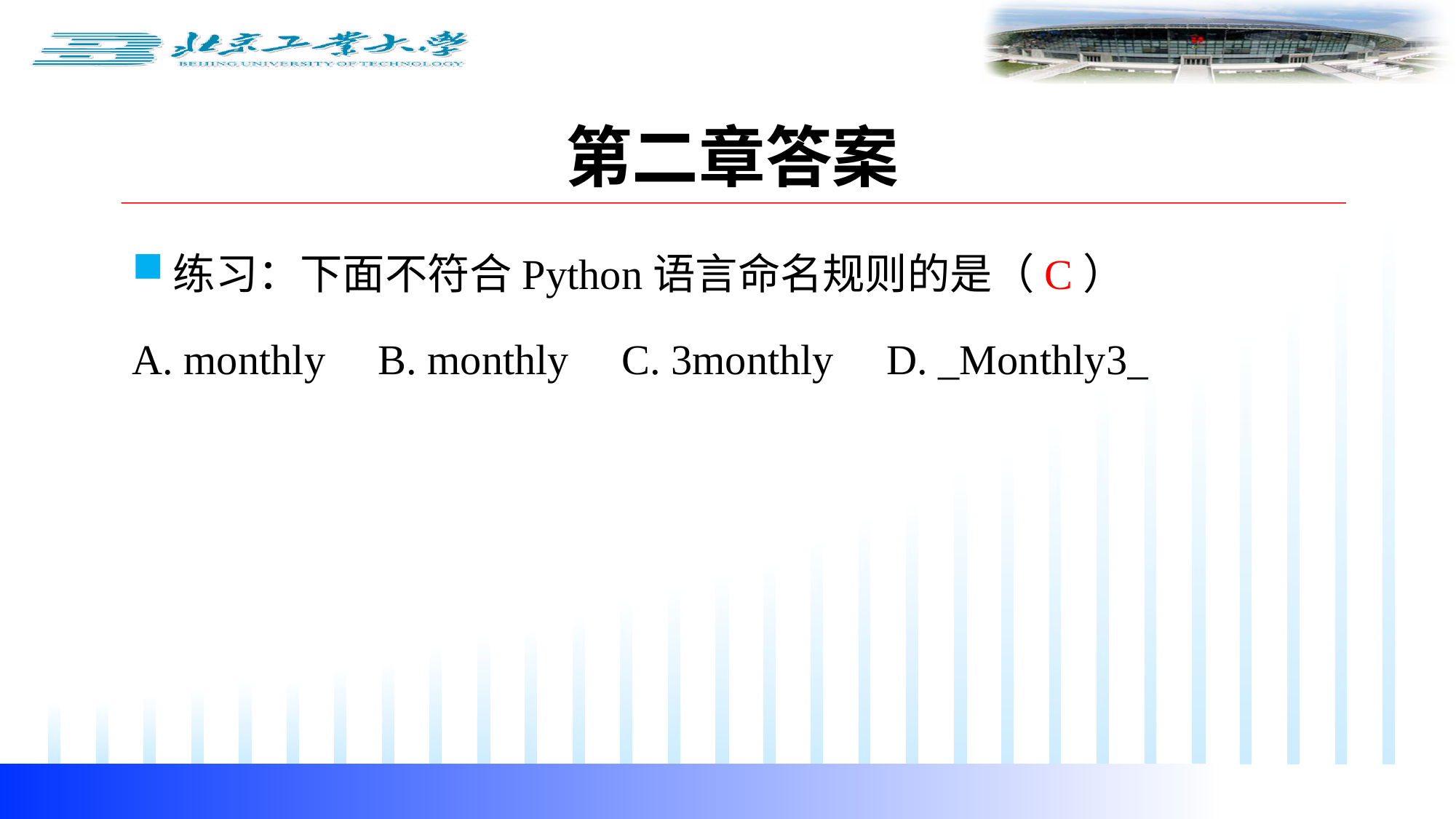

第二章答案
练习：下面不符合Python语言命名规则的是（C）
A. monthly     B. monthly     C. 3monthly     D. _Monthly3_